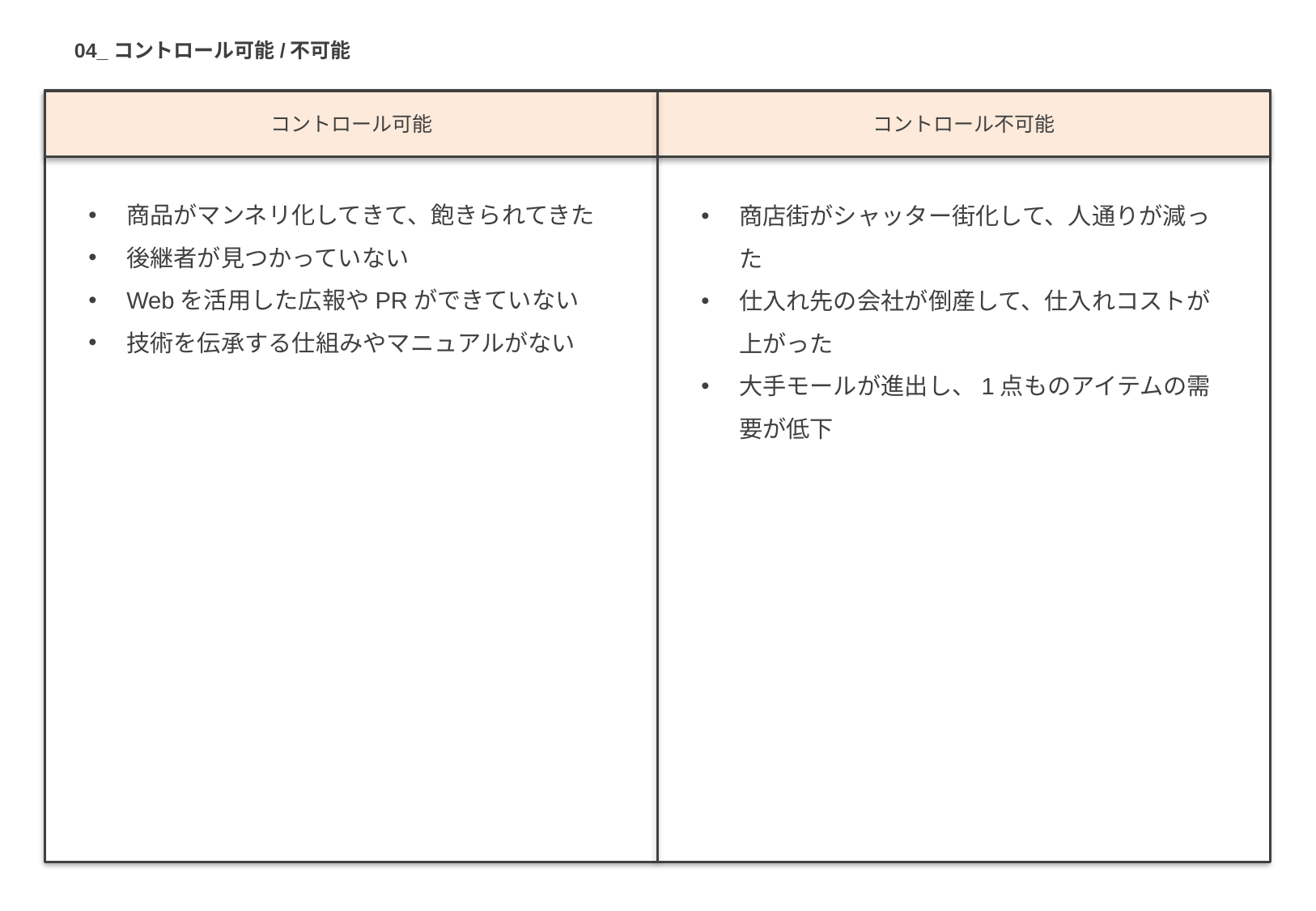

04_コントロール可能/不可能

コントロール可能
コントロール不可能
商品がマンネリ化してきて、飽きられてきた
後継者が見つかっていない
Webを活用した広報やPRができていない
技術を伝承する仕組みやマニュアルがない
商店街がシャッター街化して、人通りが減った
仕入れ先の会社が倒産して、仕入れコストが上がった
大手モールが進出し、1点ものアイテムの需要が低下